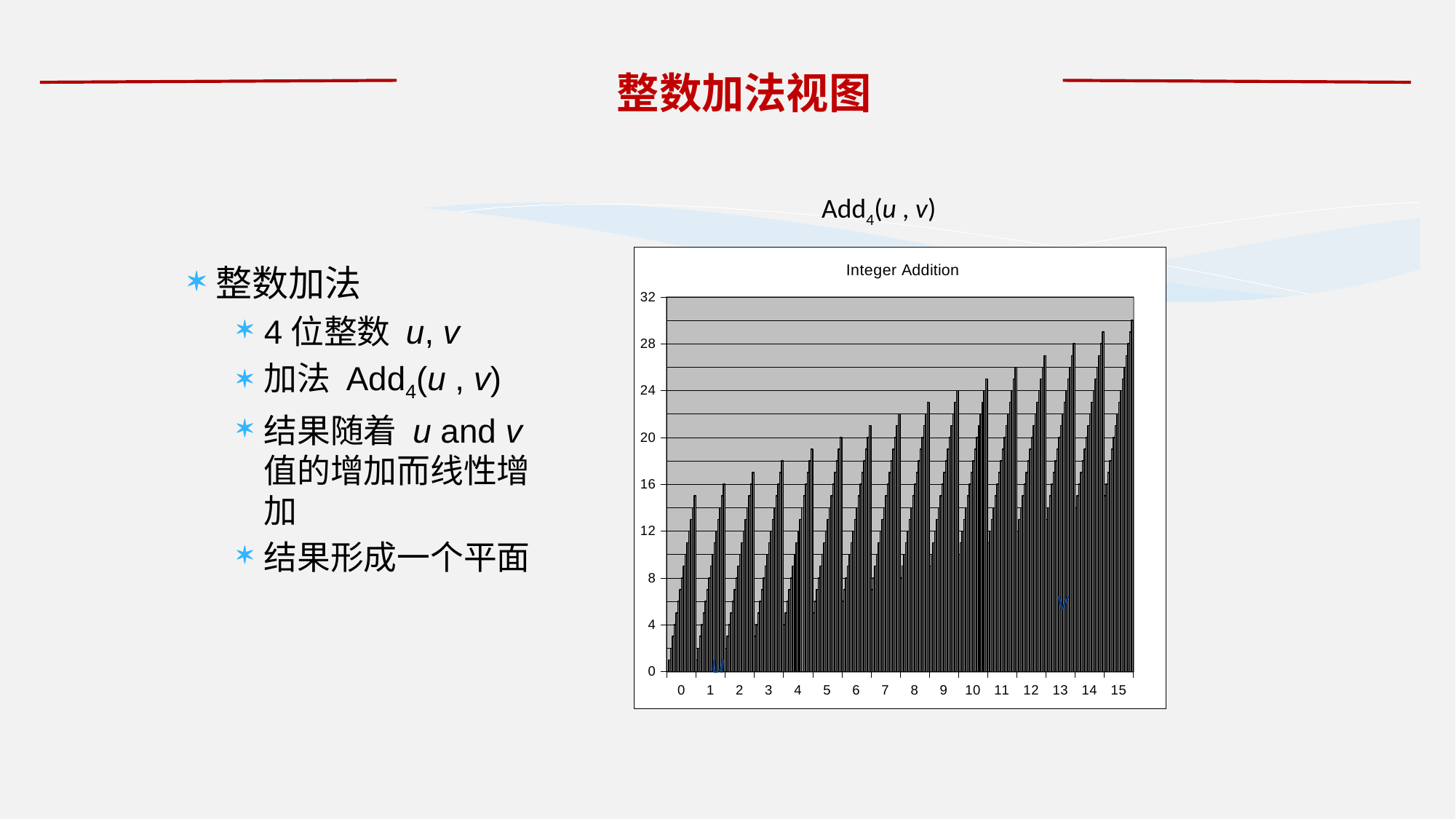

# 整数加法视图
Add4(u , v)

### Chart: Integer Addition

| Category | 0 | 1 | 2 | 3 | 4 | 5 | 6 | 7 | 8 | 9 | 10 | 11 | 12 | 13 | 14 | 15 |
|---|---|---|---|---|---|---|---|---|---|---|---|---|---|---|---|---|
| 0 | 0.0 | 1.0 | 2.0 | 3.0 | 4.0 | 5.0 | 6.0 | 7.0 | 8.0 | 9.0 | 10.0 | 11.0 | 12.0 | 13.0 | 14.0 | 15.0 |
| 1 | 1.0 | 2.0 | 3.0 | 4.0 | 5.0 | 6.0 | 7.0 | 8.0 | 9.0 | 10.0 | 11.0 | 12.0 | 13.0 | 14.0 | 15.0 | 16.0 |
| 2 | 2.0 | 3.0 | 4.0 | 5.0 | 6.0 | 7.0 | 8.0 | 9.0 | 10.0 | 11.0 | 12.0 | 13.0 | 14.0 | 15.0 | 16.0 | 17.0 |
| 3 | 3.0 | 4.0 | 5.0 | 6.0 | 7.0 | 8.0 | 9.0 | 10.0 | 11.0 | 12.0 | 13.0 | 14.0 | 15.0 | 16.0 | 17.0 | 18.0 |
| 4 | 4.0 | 5.0 | 6.0 | 7.0 | 8.0 | 9.0 | 10.0 | 11.0 | 12.0 | 13.0 | 14.0 | 15.0 | 16.0 | 17.0 | 18.0 | 19.0 |
| 5 | 5.0 | 6.0 | 7.0 | 8.0 | 9.0 | 10.0 | 11.0 | 12.0 | 13.0 | 14.0 | 15.0 | 16.0 | 17.0 | 18.0 | 19.0 | 20.0 |
| 6 | 6.0 | 7.0 | 8.0 | 9.0 | 10.0 | 11.0 | 12.0 | 13.0 | 14.0 | 15.0 | 16.0 | 17.0 | 18.0 | 19.0 | 20.0 | 21.0 |
| 7 | 7.0 | 8.0 | 9.0 | 10.0 | 11.0 | 12.0 | 13.0 | 14.0 | 15.0 | 16.0 | 17.0 | 18.0 | 19.0 | 20.0 | 21.0 | 22.0 |
| 8 | 8.0 | 9.0 | 10.0 | 11.0 | 12.0 | 13.0 | 14.0 | 15.0 | 16.0 | 17.0 | 18.0 | 19.0 | 20.0 | 21.0 | 22.0 | 23.0 |
| 9 | 9.0 | 10.0 | 11.0 | 12.0 | 13.0 | 14.0 | 15.0 | 16.0 | 17.0 | 18.0 | 19.0 | 20.0 | 21.0 | 22.0 | 23.0 | 24.0 |
| 10 | 10.0 | 11.0 | 12.0 | 13.0 | 14.0 | 15.0 | 16.0 | 17.0 | 18.0 | 19.0 | 20.0 | 21.0 | 22.0 | 23.0 | 24.0 | 25.0 |
| 11 | 11.0 | 12.0 | 13.0 | 14.0 | 15.0 | 16.0 | 17.0 | 18.0 | 19.0 | 20.0 | 21.0 | 22.0 | 23.0 | 24.0 | 25.0 | 26.0 |
| 12 | 12.0 | 13.0 | 14.0 | 15.0 | 16.0 | 17.0 | 18.0 | 19.0 | 20.0 | 21.0 | 22.0 | 23.0 | 24.0 | 25.0 | 26.0 | 27.0 |
| 13 | 13.0 | 14.0 | 15.0 | 16.0 | 17.0 | 18.0 | 19.0 | 20.0 | 21.0 | 22.0 | 23.0 | 24.0 | 25.0 | 26.0 | 27.0 | 28.0 |
| 14 | 14.0 | 15.0 | 16.0 | 17.0 | 18.0 | 19.0 | 20.0 | 21.0 | 22.0 | 23.0 | 24.0 | 25.0 | 26.0 | 27.0 | 28.0 | 29.0 |
| 15 | 15.0 | 16.0 | 17.0 | 18.0 | 19.0 | 20.0 | 21.0 | 22.0 | 23.0 | 24.0 | 25.0 | 26.0 | 27.0 | 28.0 | 29.0 | 30.0 |
整数加法
4位整数 u, v
加法 Add4(u , v)
结果随着 u and v值的增加而线性增加
结果形成一个平面
v
u